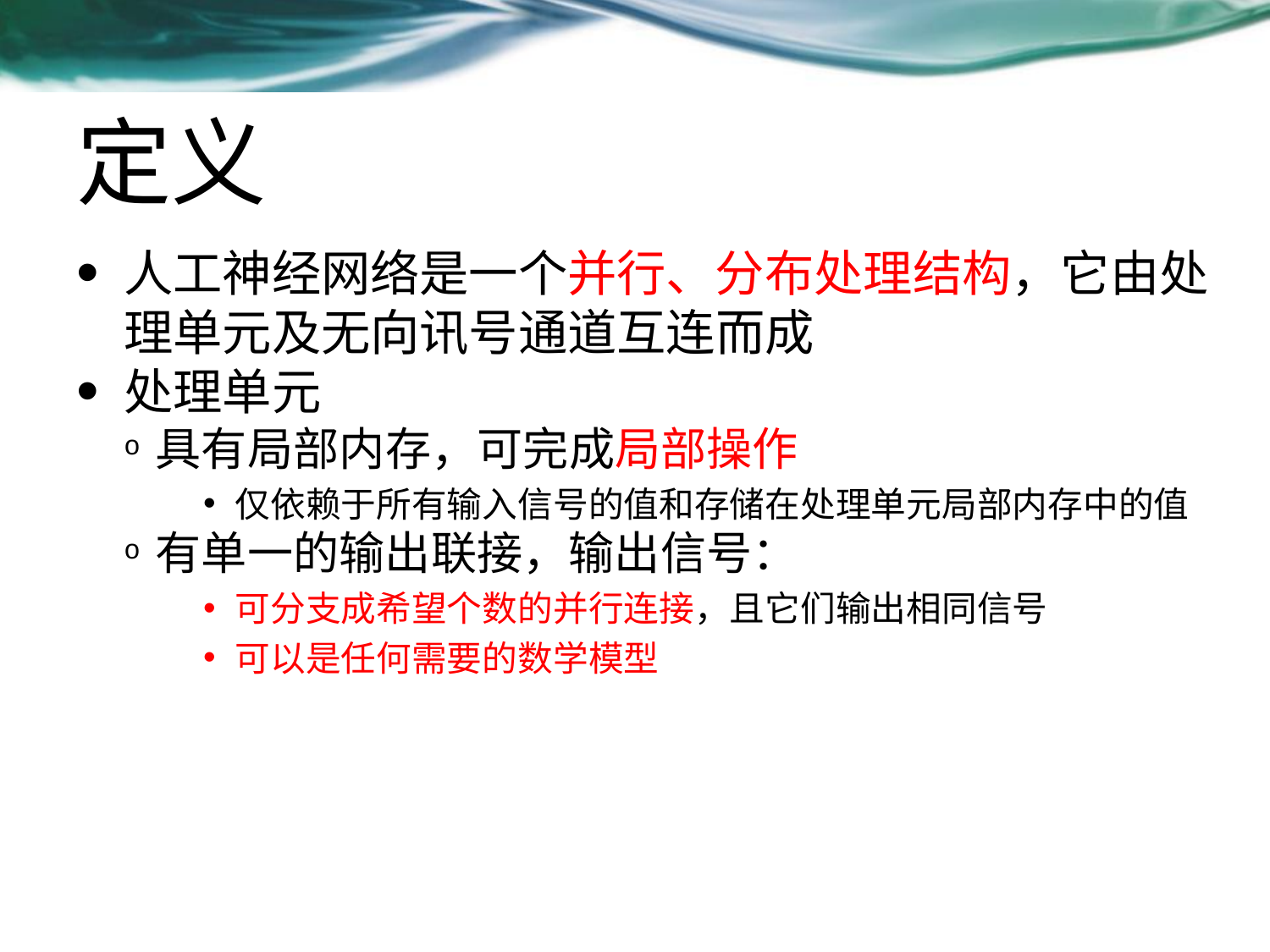

# 定义
人工神经网络是一个并行、分布处理结构，它由处理单元及无向讯号通道互连而成
处理单元
具有局部内存，可完成局部操作
仅依赖于所有输入信号的值和存储在处理单元局部内存中的值
有单一的输出联接，输出信号：
可分支成希望个数的并行连接，且它们输出相同信号
可以是任何需要的数学模型